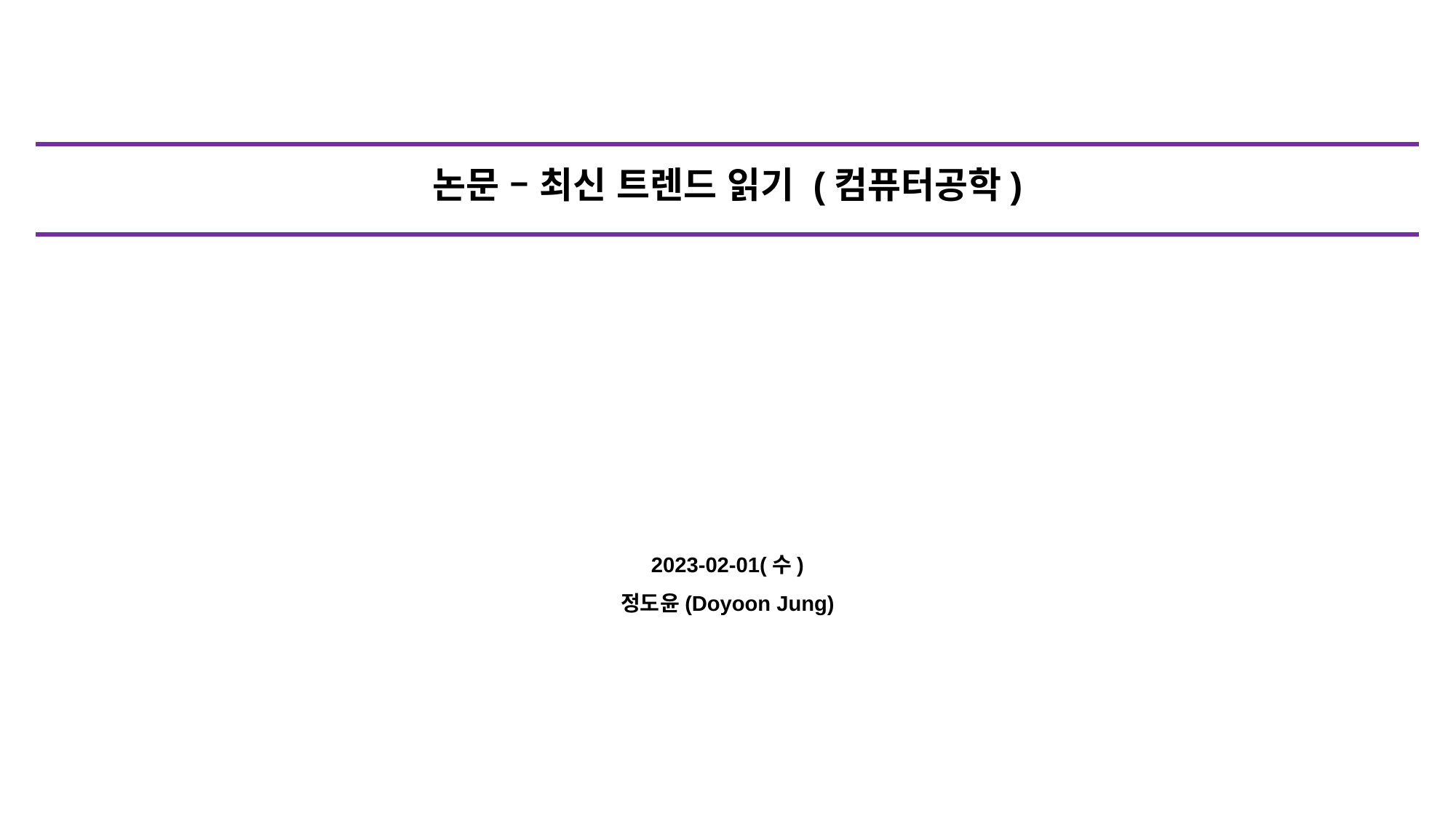

# 논문 – 최신 트렌드 읽기 (컴퓨터공학)
2023-02-01(수)
정도윤(Doyoon Jung)